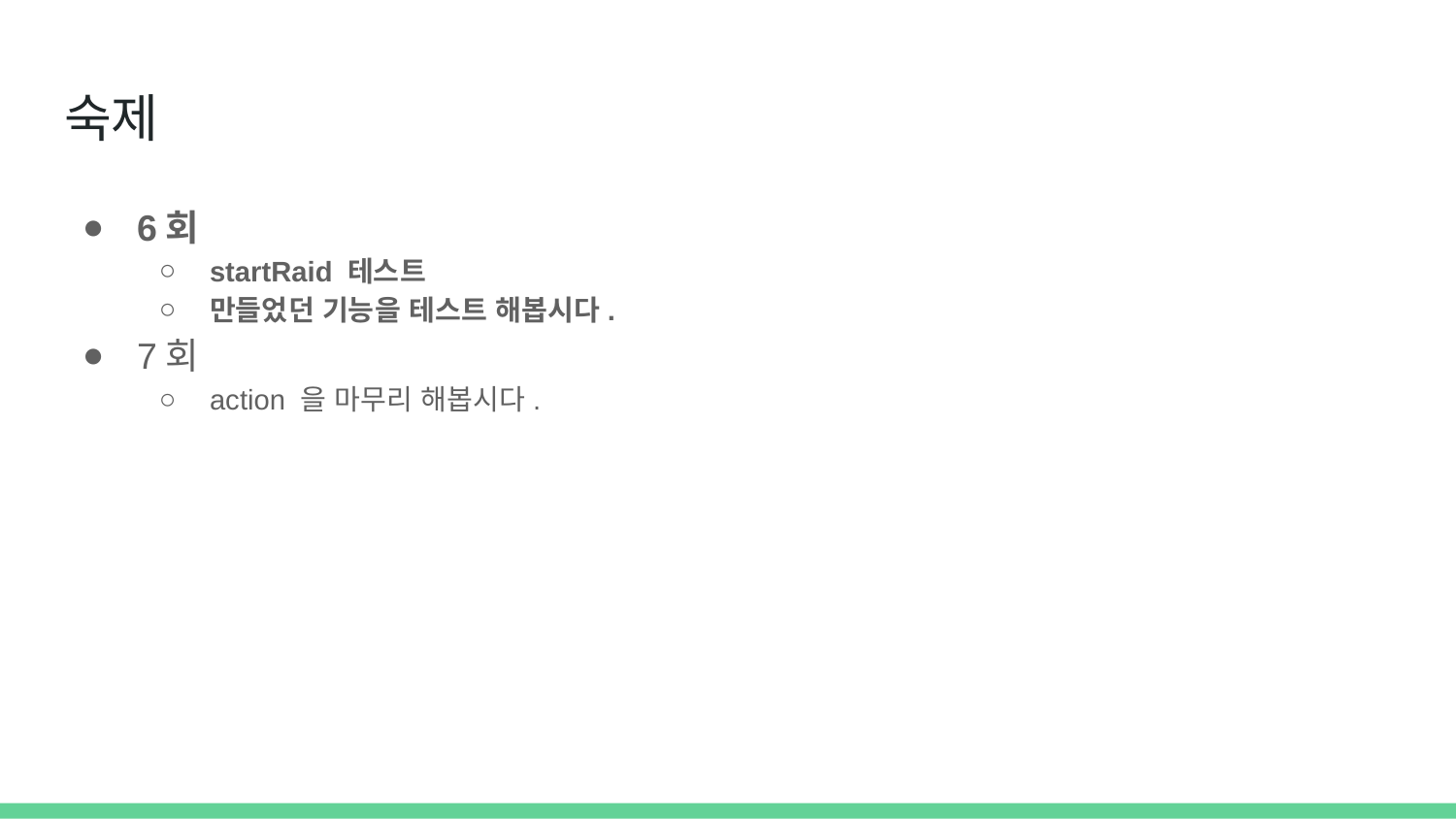

# 숙제
6회
startRaid 테스트
만들었던 기능을 테스트 해봅시다.
7회
action 을 마무리 해봅시다.